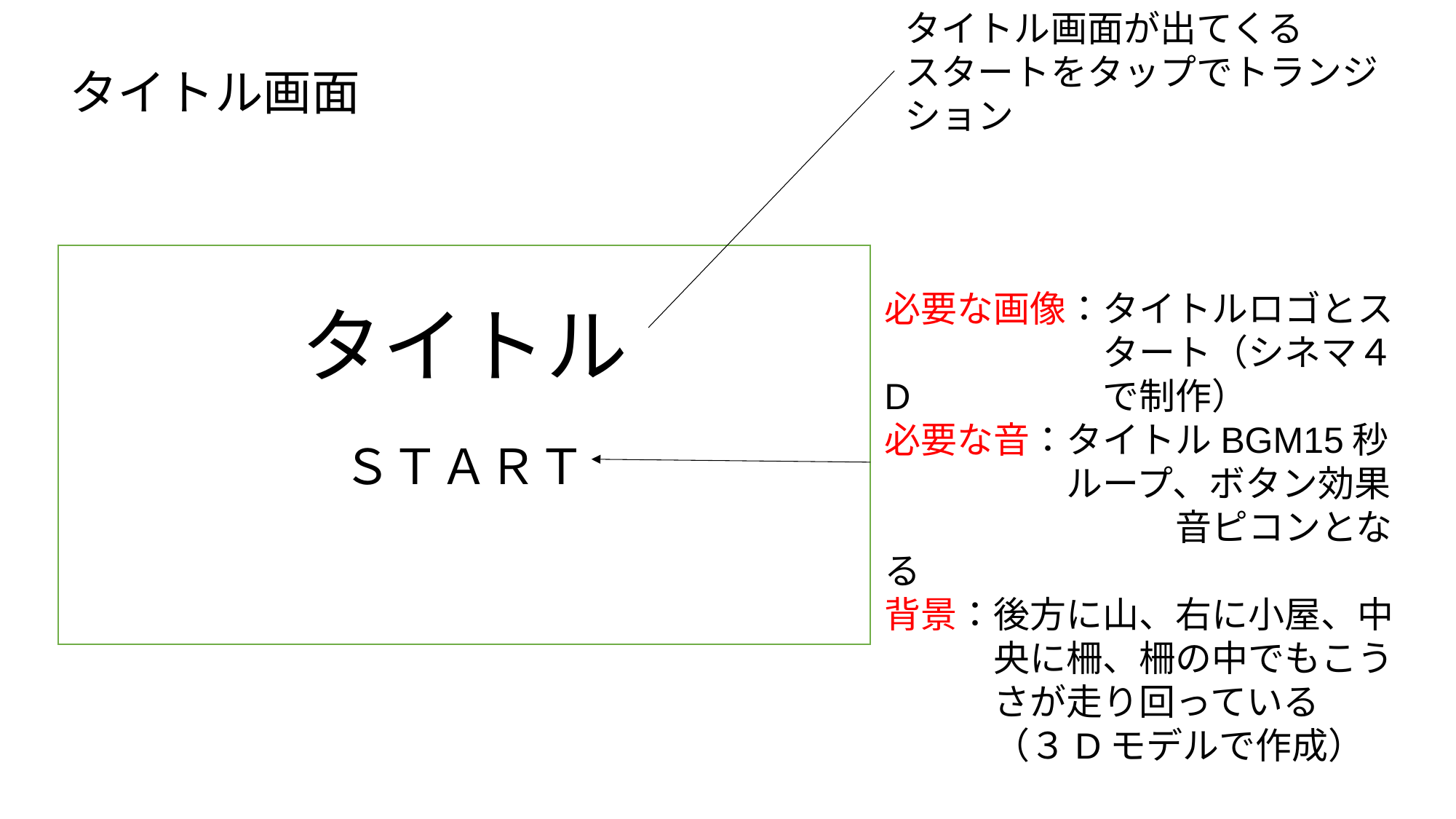

タイトル画面が出てくる
スタートをタップでトランジション
タイトル画面

必要な画像：タイトルロゴとス		タート（シネマ４D		で制作）
必要な音：タイトルBGM15秒
　　　　　ループ、ボタン効果　　　　	　　音ピコンとなる
背景：後方に山、右に小屋、中	央に柵、柵の中でもこう	さが走り回っている
　　　（３Dモデルで作成）
タイトル
ＳＴＡＲＴ